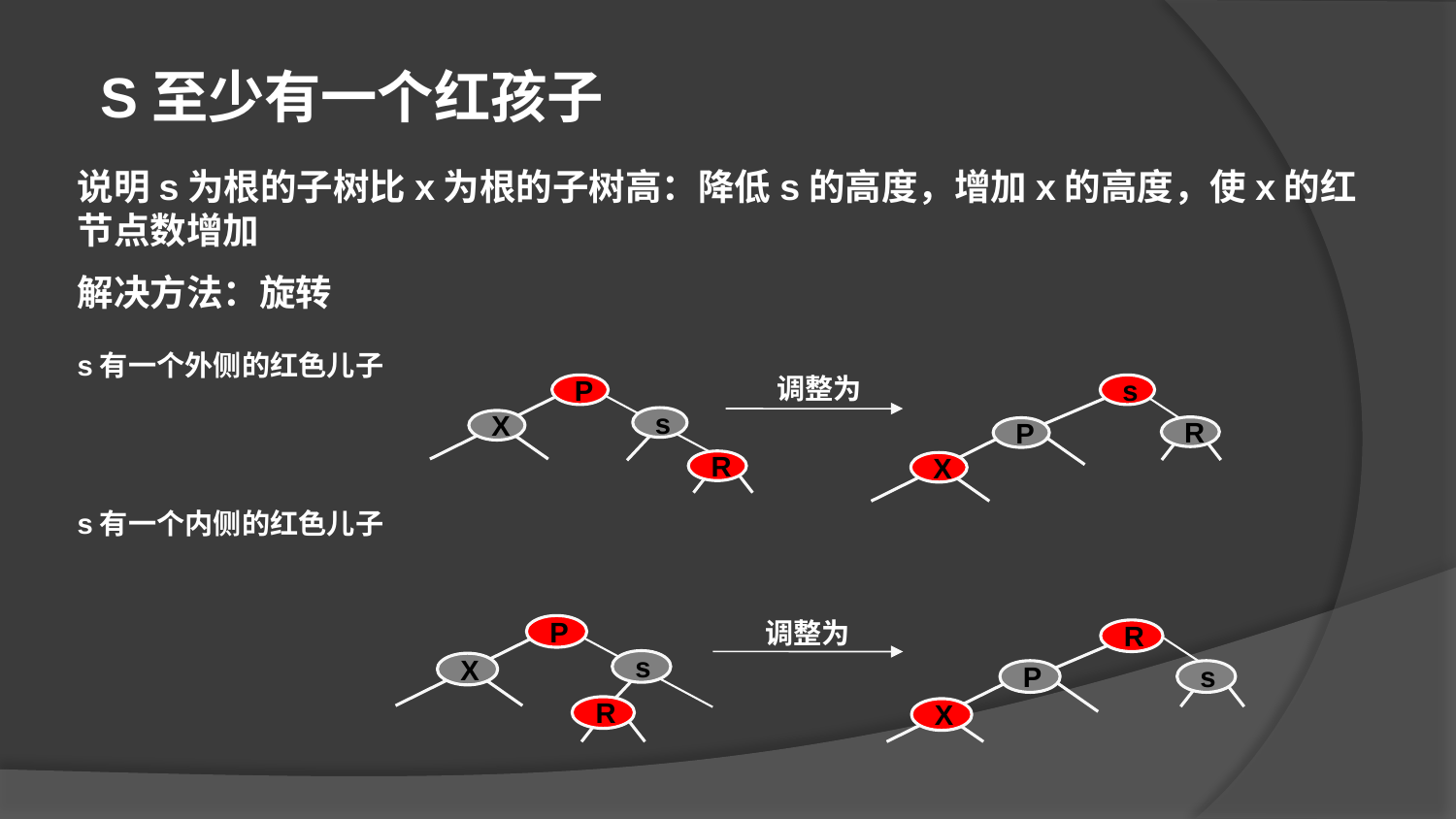

S至少有一个红孩子
说明s为根的子树比x为根的子树高：降低s的高度，增加x的高度，使x的红节点数增加
解决方法：旋转
s有一个外侧的红色儿子

s有一个内侧的红色儿子

调整为
P
s

s

X
R
P

R
X

P
调整为
R

s

X
P
s

R
X